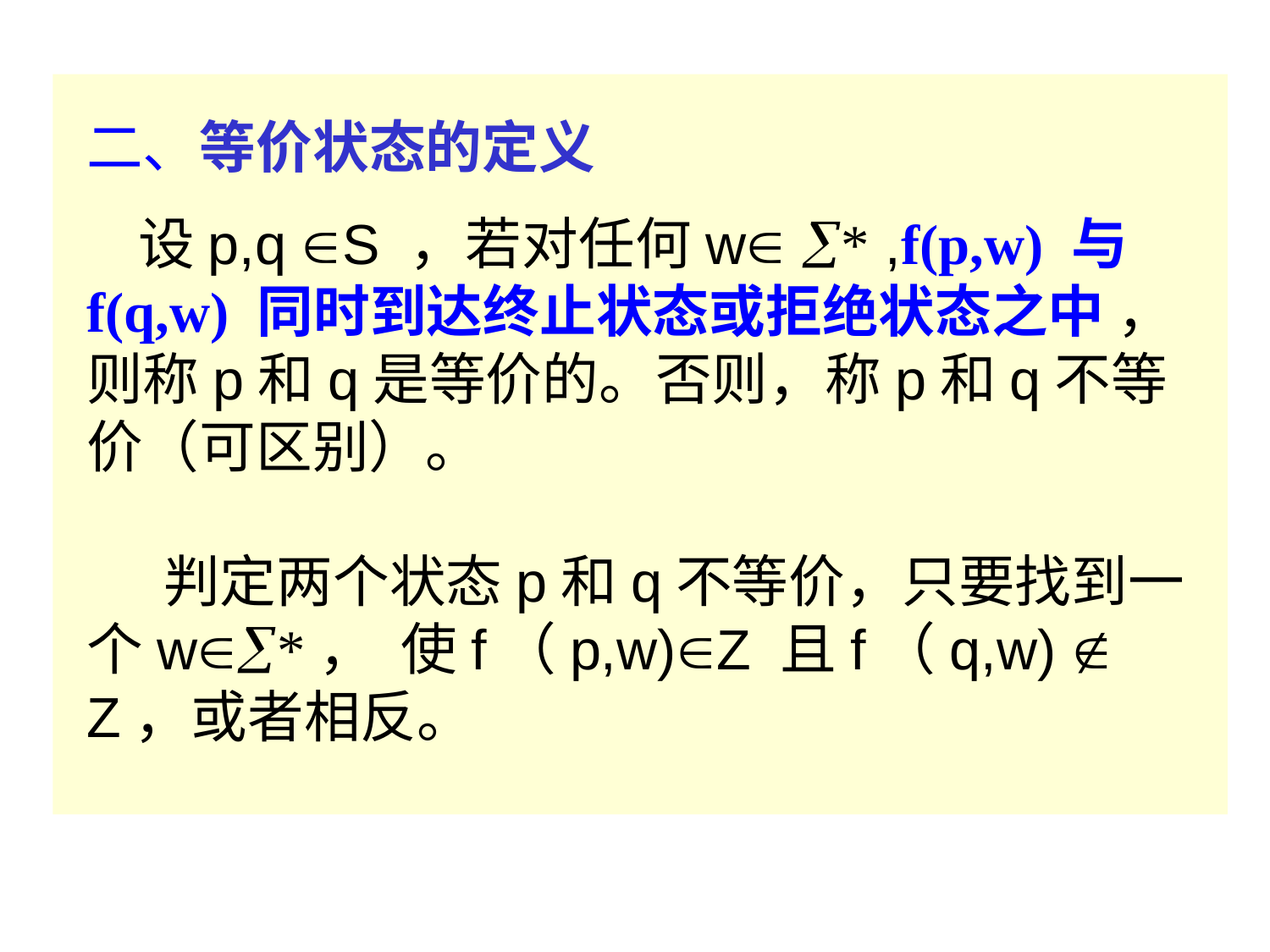

二、等价状态的定义
   设p,q ∈S ，若对任何w∈ ∑* ,f(p,w) 与 f(q,w) 同时到达终止状态或拒绝状态之中 ，则称p和q是等价的。否则，称p和q不等价（可区别）。
     判定两个状态p和q不等价，只要找到一个w∈∑*，  使f（p,w)∈Z 且f（q,w) ∉ Z，或者相反。